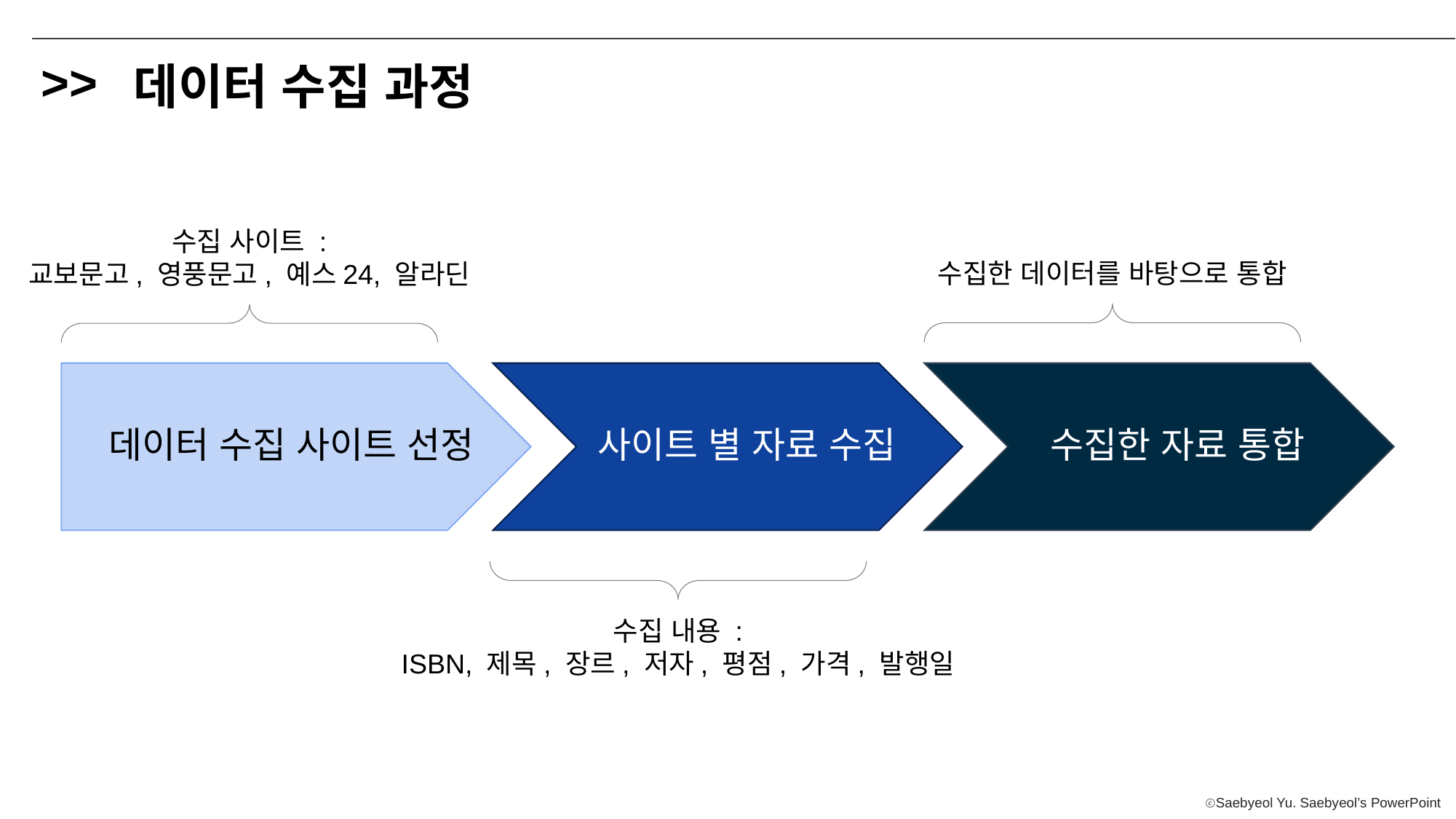

>>
데이터 수집 과정

수집 사이트 :
교보문고, 영풍문고, 예스24, 알라딘
수집한 데이터를 바탕으로 통합

데이터 수집 사이트 선정
사이트 별 자료 수집
수집한 자료 통합
수집 내용 :
ISBN, 제목, 장르, 저자, 평점, 가격, 발행일